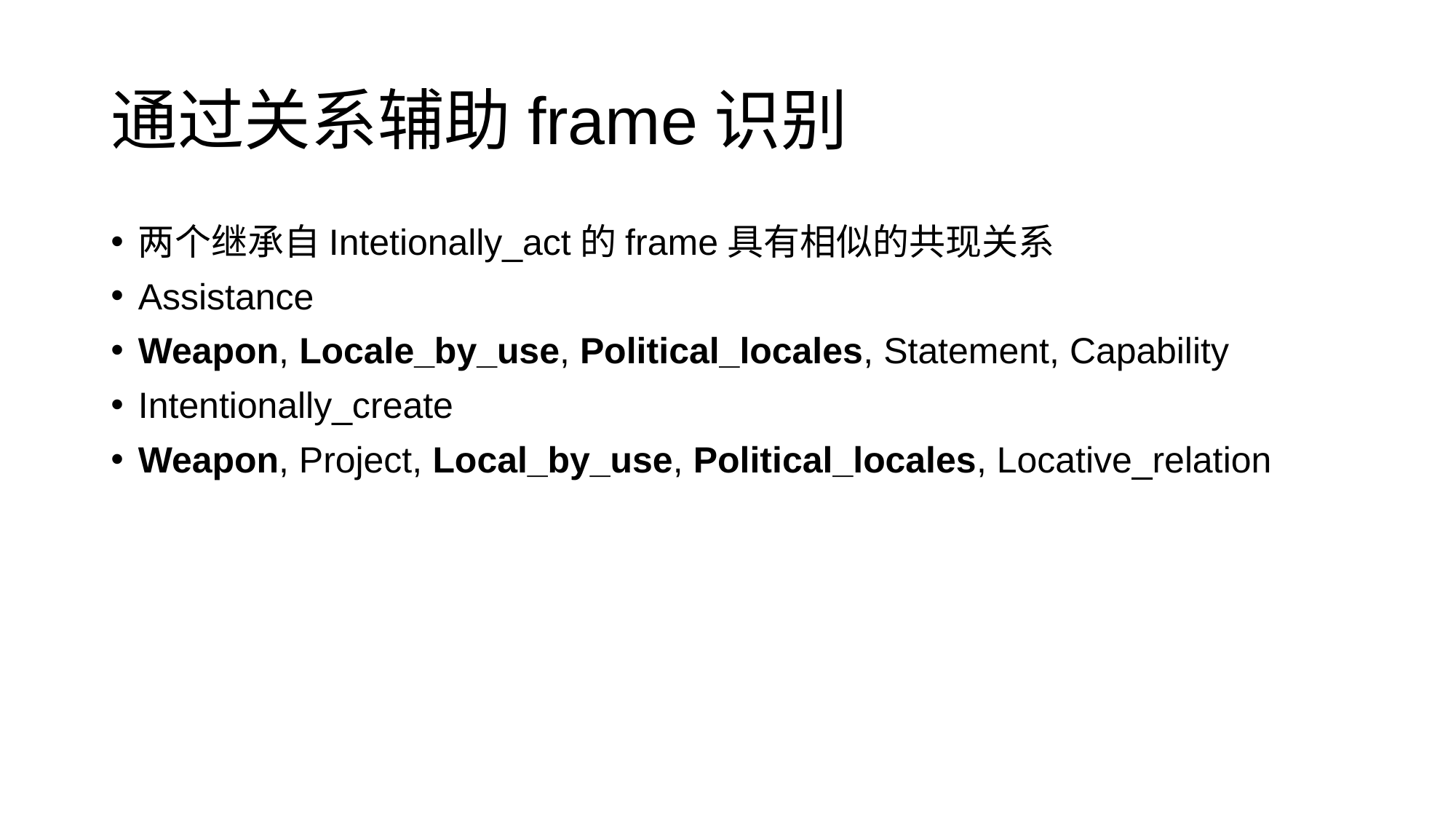

# 通过关系辅助frame识别
两个继承自Intetionally_act的frame具有相似的共现关系
Assistance
Weapon, Locale_by_use, Political_locales, Statement, Capability
Intentionally_create
Weapon, Project, Local_by_use, Political_locales, Locative_relation